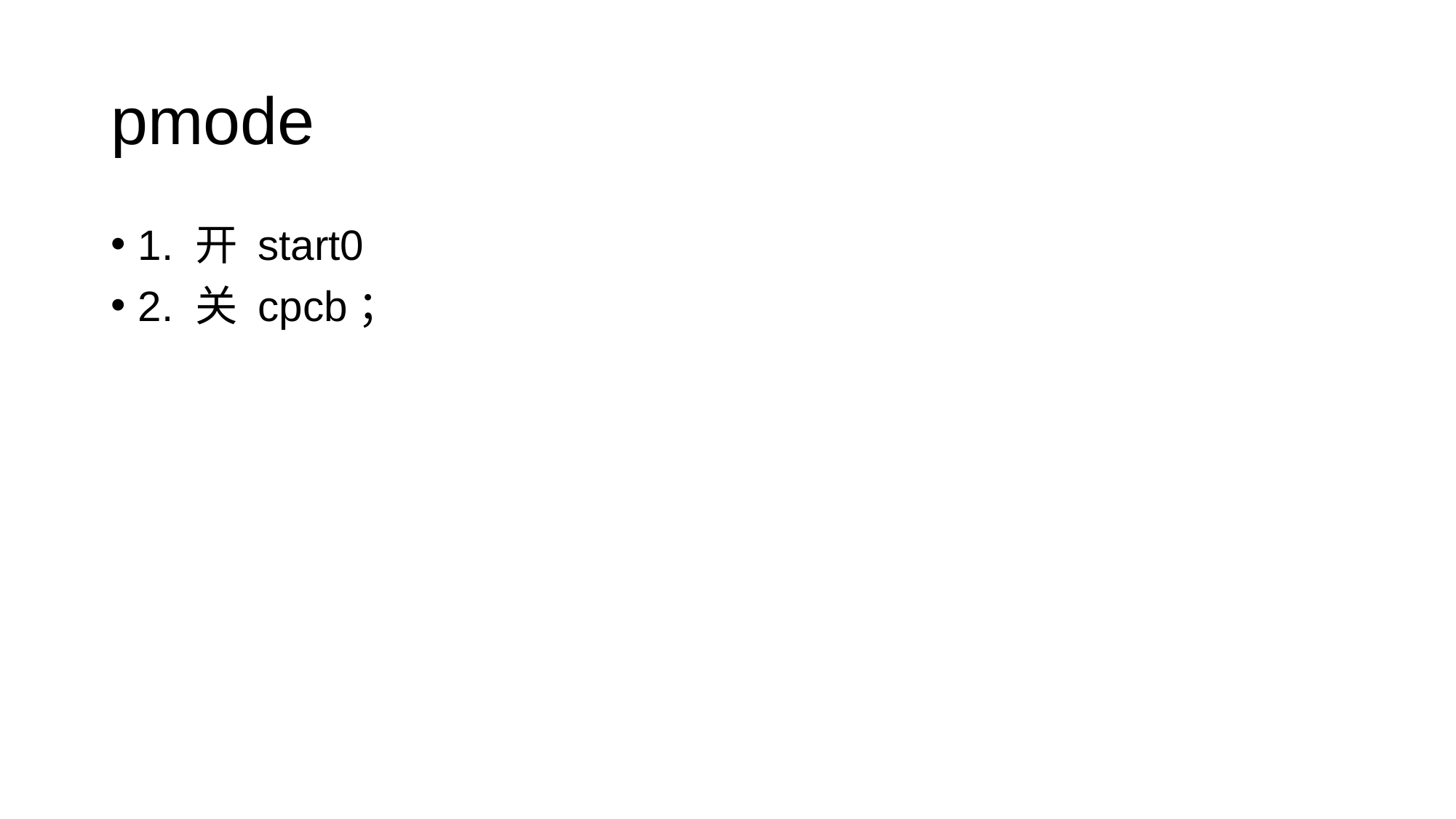

# pmode
1. 开 start0
2. 关 cpcb；